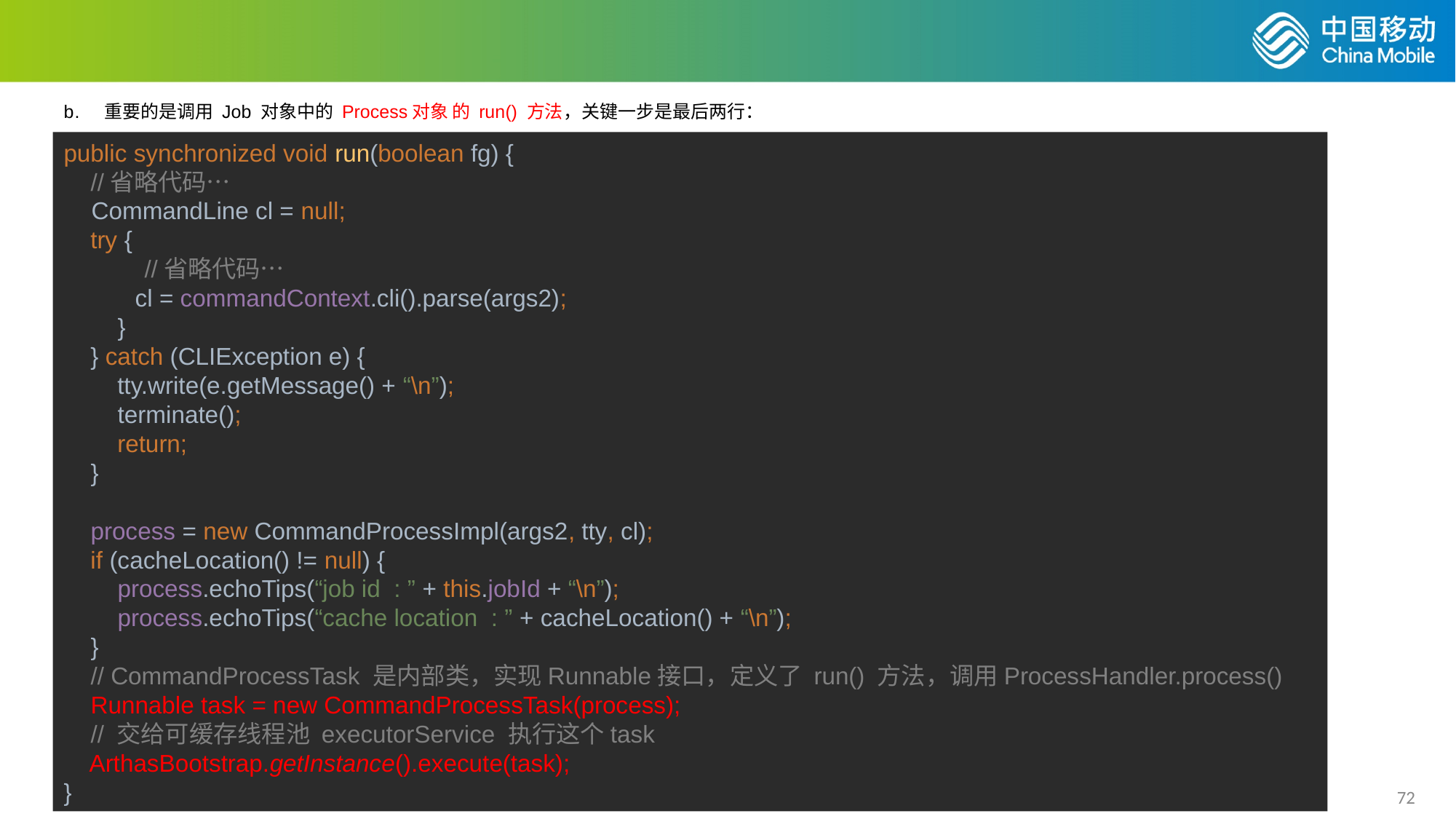

重要的是调用 Job 对象中的 Process对象 的 run() 方法，关键一步是最后两行：
public synchronized void run(boolean fg) {
    //省略代码…
    CommandLine cl = null;
    try {
            //省略代码…
            cl = commandContext.cli().parse(args2);
        }
    } catch (CLIException e) {
        tty.write(e.getMessage() + “\n”);
        terminate();
        return;
    }
    process = new CommandProcessImpl(args2, tty, cl);
    if (cacheLocation() != null) {
        process.echoTips(“job id  : ” + this.jobId + “\n”);
        process.echoTips(“cache location  : ” + cacheLocation() + “\n”);
    }
    // CommandProcessTask 是内部类，实现Runnable接口，定义了 run() 方法，调用ProcessHandler.process()
    Runnable task = new CommandProcessTask(process);
    // 交给可缓存线程池 executorService 执行这个task
    ArthasBootstrap.getInstance().execute(task);
}